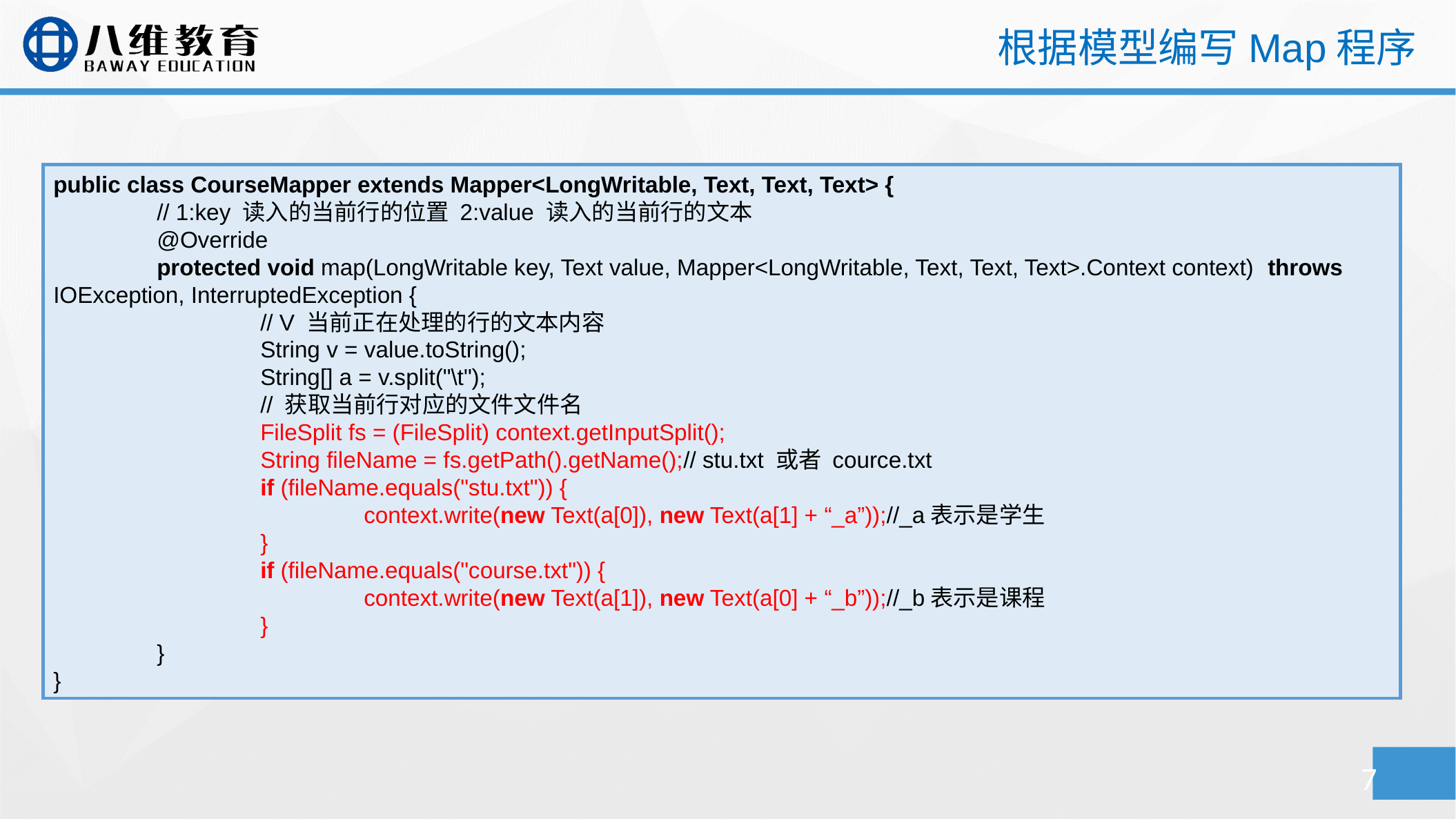

根据模型编写Map程序
public class CourseMapper extends Mapper<LongWritable, Text, Text, Text> {
	// 1:key 读入的当前行的位置 2:value 读入的当前行的文本
	@Override
	protected void map(LongWritable key, Text value, Mapper<LongWritable, Text, Text, Text>.Context context)  throws IOException, InterruptedException {
		// V 当前正在处理的行的文本内容
		String v = value.toString();
		String[] a = v.split("\t");
		// 获取当前行对应的文件文件名
		FileSplit fs = (FileSplit) context.getInputSplit();
		String fileName = fs.getPath().getName();// stu.txt 或者 cource.txt
		if (fileName.equals("stu.txt")) {
			context.write(new Text(a[0]), new Text(a[1] + “_a”));//_a表示是学生
		}
		if (fileName.equals("course.txt")) {
			context.write(new Text(a[1]), new Text(a[0] + “_b”));//_b表示是课程
		}
	}
}